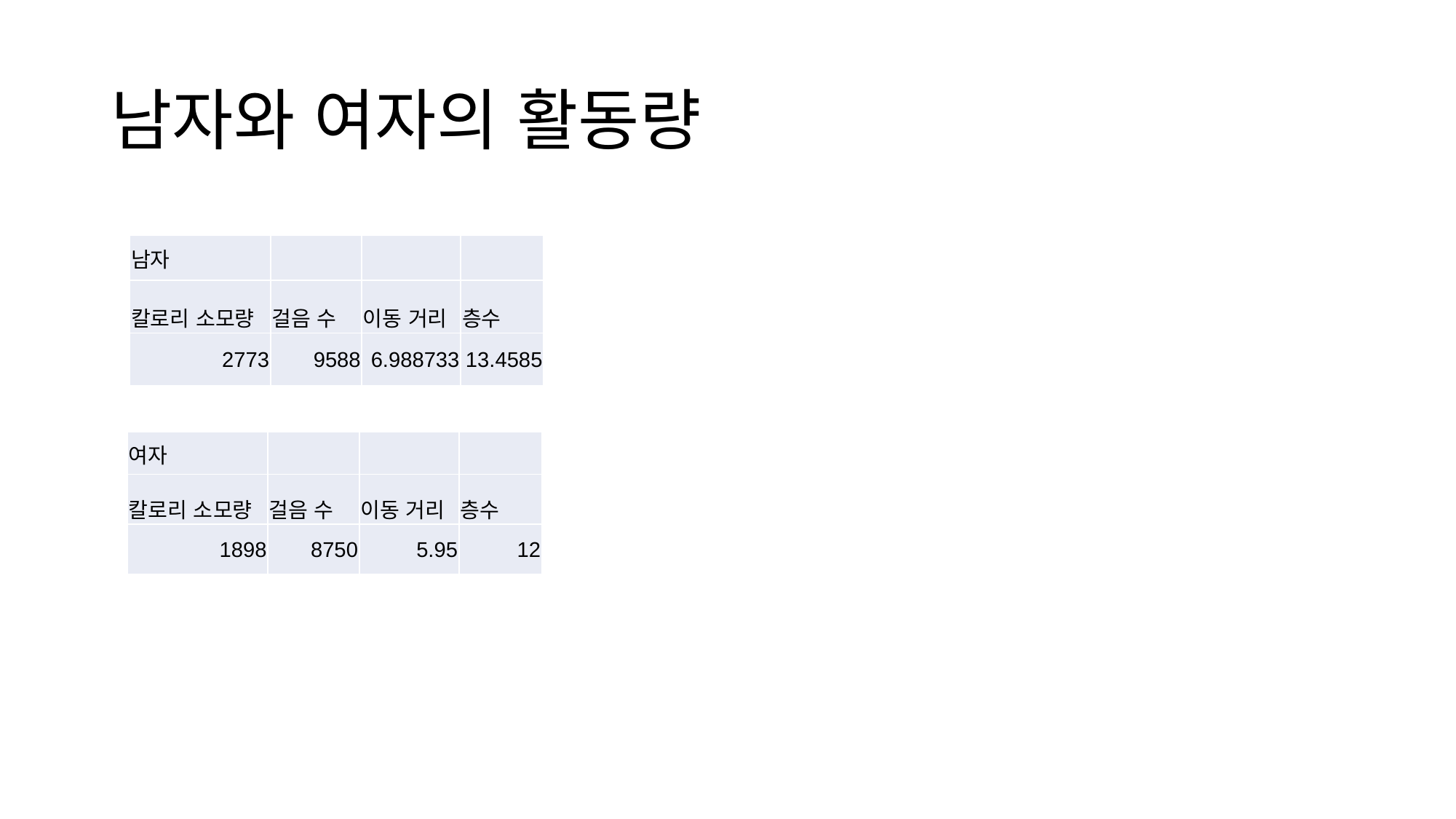

# 남자와 여자의 활동량
| 남자 |  |  |  |
| --- | --- | --- | --- |
| 칼로리 소모량 | 걸음 수 | 이동 거리 | 층수 |
| 2773 | 9588 | 6.988733 | 13.4585 |
| 여자 |  |  |  |
| --- | --- | --- | --- |
| 칼로리 소모량 | 걸음 수 | 이동 거리 | 층수 |
| 1898 | 8750 | 5.95 | 12 |